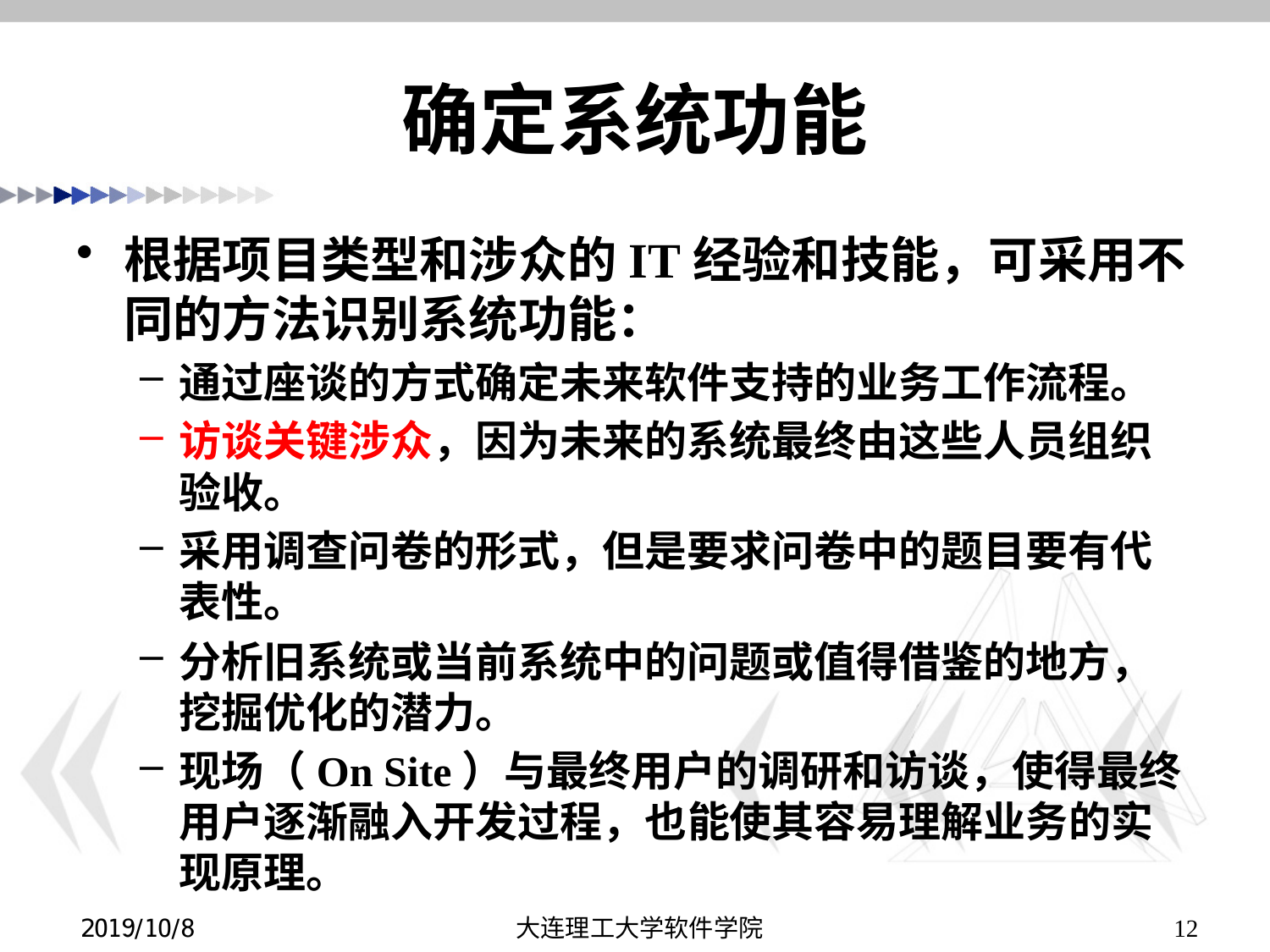

# 确定系统功能
根据项目类型和涉众的IT经验和技能，可采用不同的方法识别系统功能：
通过座谈的方式确定未来软件支持的业务工作流程。
访谈关键涉众，因为未来的系统最终由这些人员组织验收。
采用调查问卷的形式，但是要求问卷中的题目要有代表性。
分析旧系统或当前系统中的问题或值得借鉴的地方，挖掘优化的潜力。
现场（On Site）与最终用户的调研和访谈，使得最终用户逐渐融入开发过程，也能使其容易理解业务的实现原理。

2019/10/8
大连理工大学软件学院
12